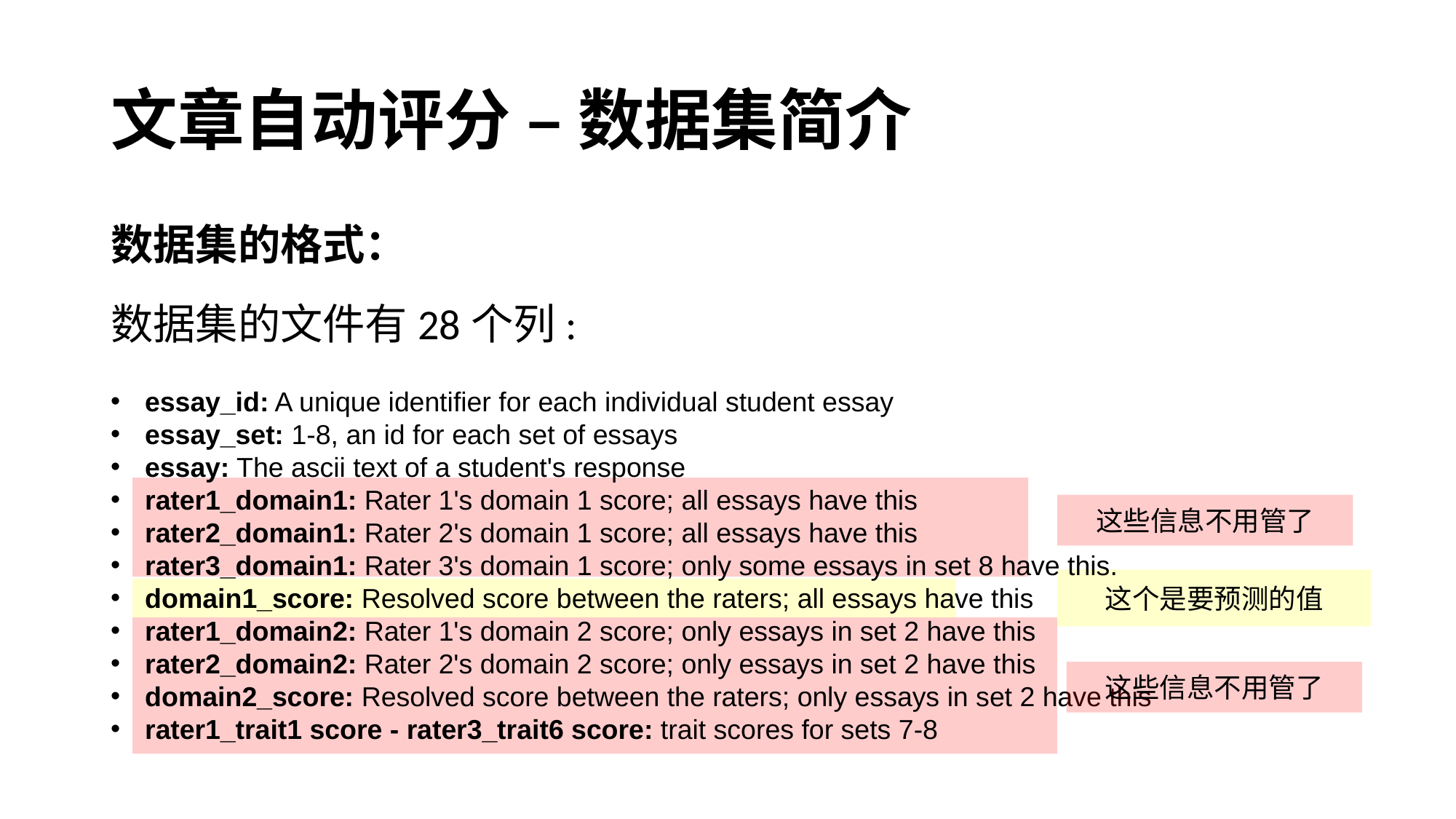

# 文章自动评分 – 数据集简介
数据集的格式：
数据集的文件有28个列:
essay_id: A unique identifier for each individual student essay
essay_set: 1-8, an id for each set of essays
essay: The ascii text of a student's response
rater1_domain1: Rater 1's domain 1 score; all essays have this
rater2_domain1: Rater 2's domain 1 score; all essays have this
rater3_domain1: Rater 3's domain 1 score; only some essays in set 8 have this.
domain1_score: Resolved score between the raters; all essays have this
rater1_domain2: Rater 1's domain 2 score; only essays in set 2 have this
rater2_domain2: Rater 2's domain 2 score; only essays in set 2 have this
domain2_score: Resolved score between the raters; only essays in set 2 have this
rater1_trait1 score - rater3_trait6 score: trait scores for sets 7-8

这些信息不用管了
这个是要预测的值

这些信息不用管了